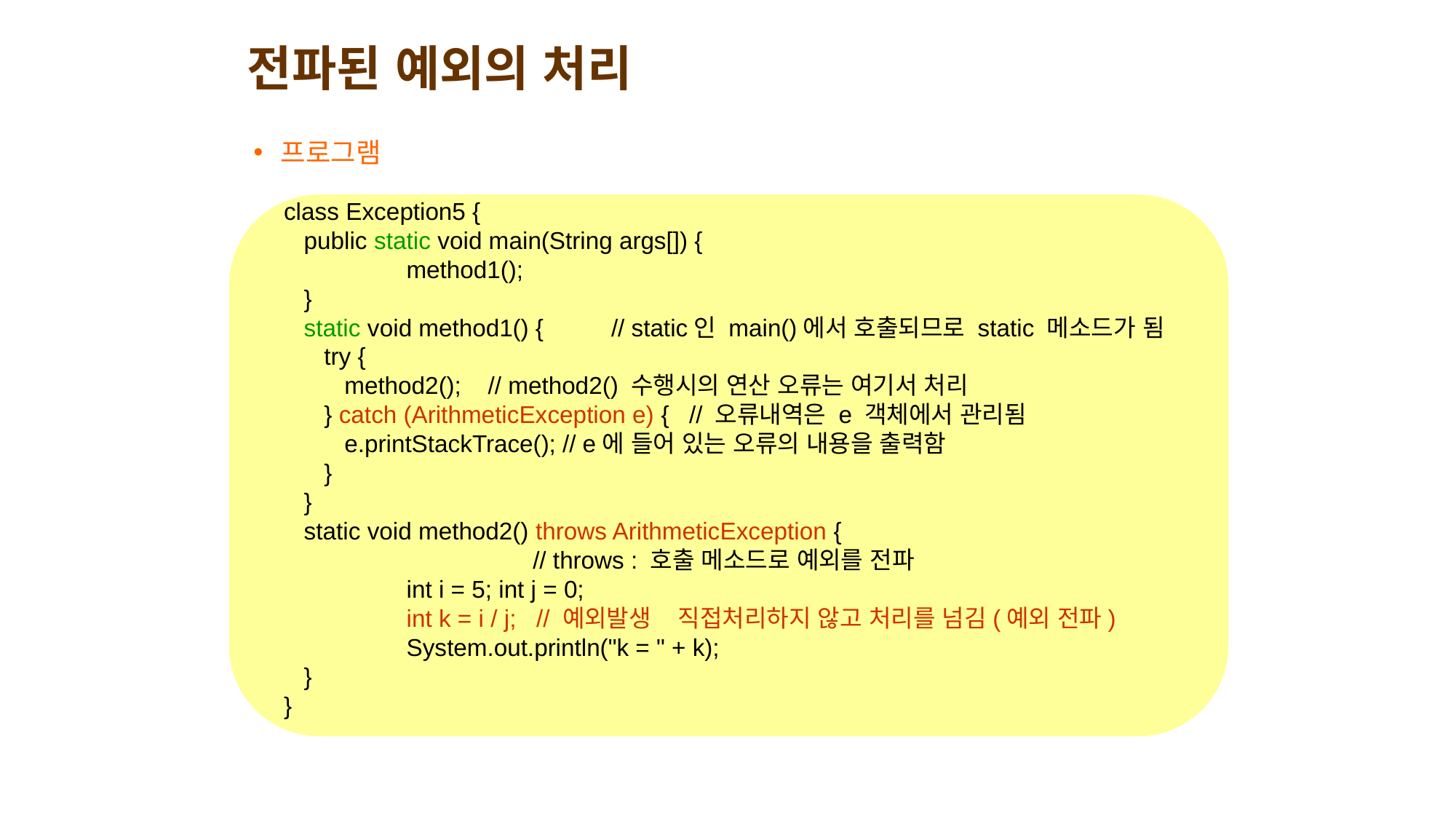

# 전파된 예외의 처리
프로그램
class Exception5 {
   public static void main(String args[]) {
	  method1();
   }
   static void method1() {	// static인 main()에서 호출되므로 static 메소드가 됨
      try {
         method2();    // method2() 수행시의 연산 오류는 여기서 처리
      } catch (ArithmeticException e) {   // 오류내역은 e 객체에서 관리됨
         e.printStackTrace(); // e에 들어 있는 오류의 내용을 출력함
      }
   }
   static void method2() throws ArithmeticException {
                                     // throws : 호출 메소드로 예외를 전파
	  int i = 5; int j = 0;
	  int k = i / j;   // 예외발생    직접처리하지 않고 처리를 넘김(예외 전파)
	  System.out.println("k = " + k);
   }
}